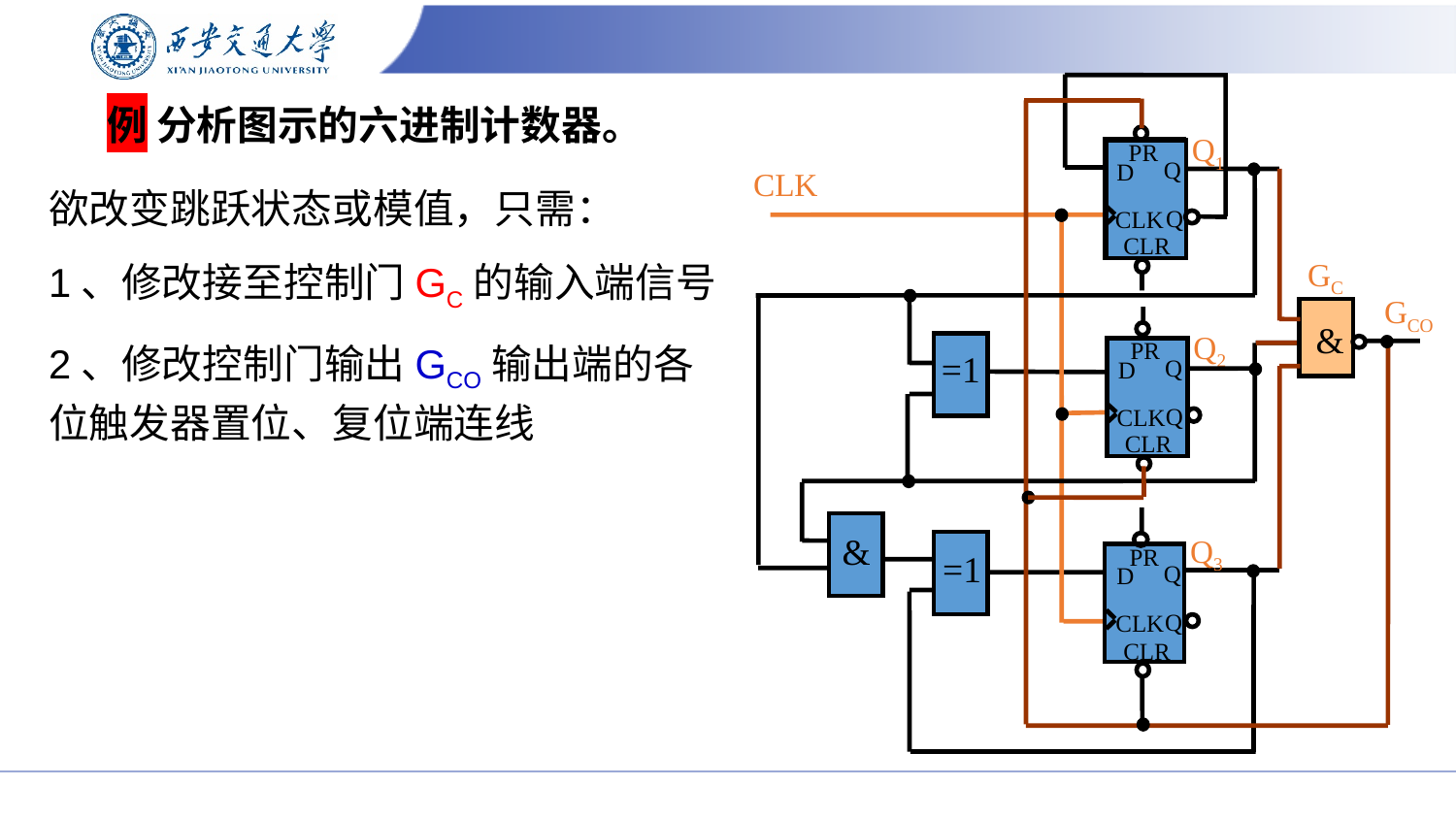

Q1

PR

Q
D
CLK

Q
CLK

CLR

Q2

PR

=1

Q
D

Q

CLK

CLR

&
Q3

PR
=1

Q
D

Q
CLK

CLR

GC
GCO

&

# 例 分析图示的六进制计数器。
欲改变跳跃状态或模值，只需：
1、修改接至控制门GC的输入端信号
2、修改控制门输出GCO输出端的各位触发器置位、复位端连线